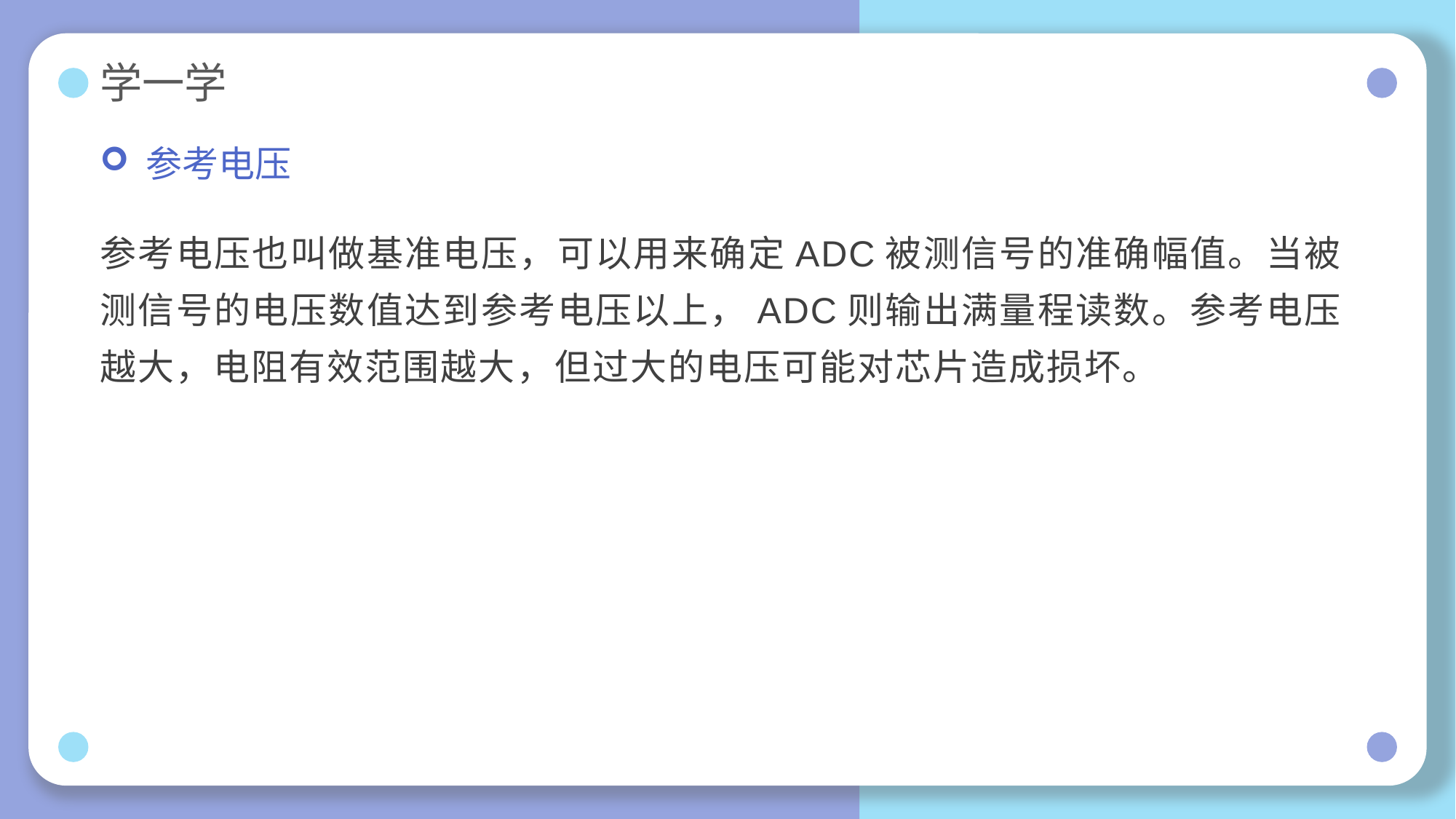

# 学一学
 参考电压
参考电压也叫做基准电压，可以用来确定ADC被测信号的准确幅值。当被测信号的电压数值达到参考电压以上，ADC则输出满量程读数。参考电压越大，电阻有效范围越大，但过大的电压可能对芯片造成损坏。